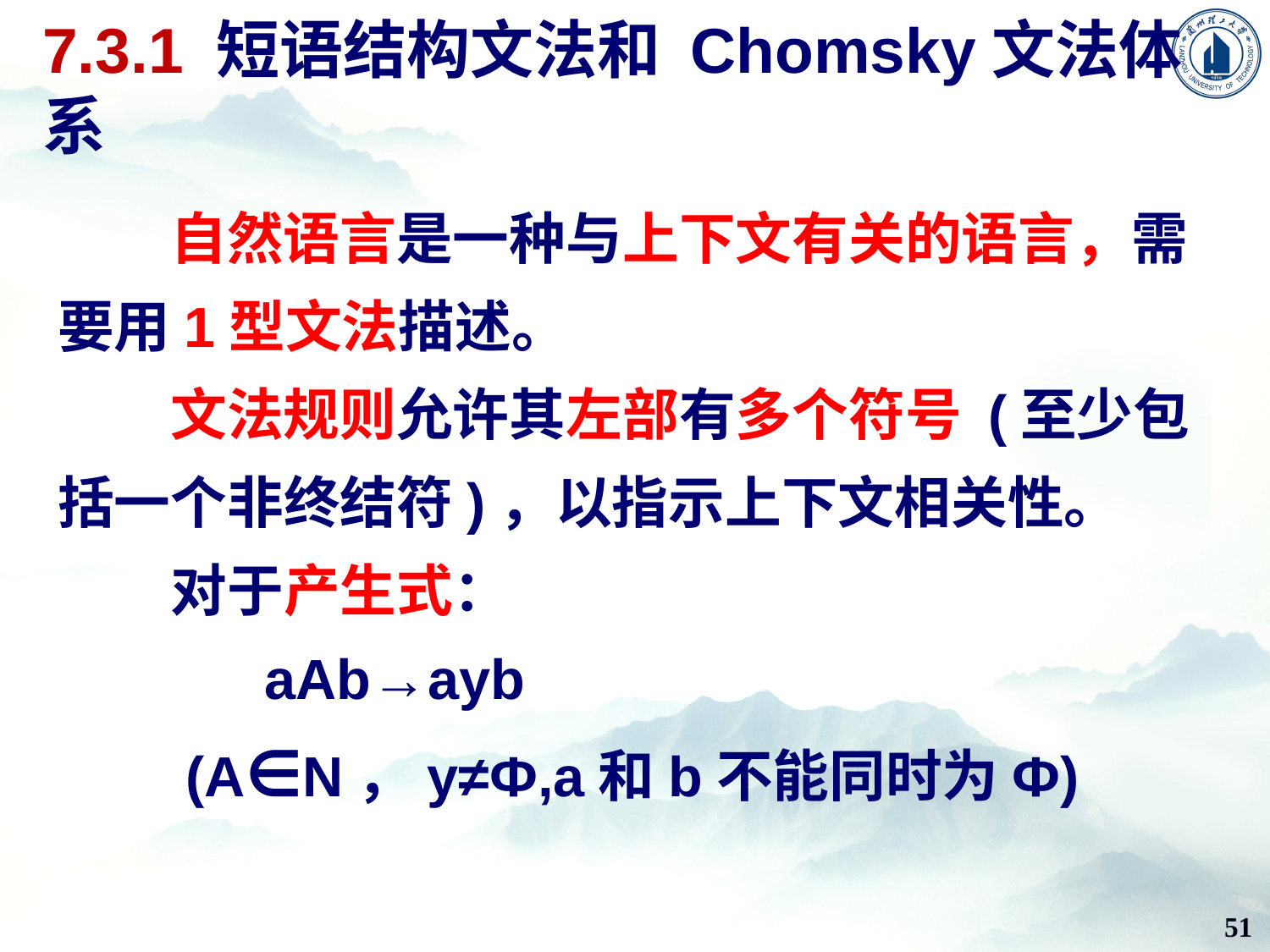

7.3.1 短语结构文法和 Chomsky文法体系
自然语言是一种与上下文有关的语言，需要用1型文法描述。
文法规则允许其左部有多个符号 (至少包括一个非终结符)，以指示上下文相关性。
对于产生式：
      aAb→ayb
 (A∈N，y≠Ф,a和b不能同时为Ф)

51